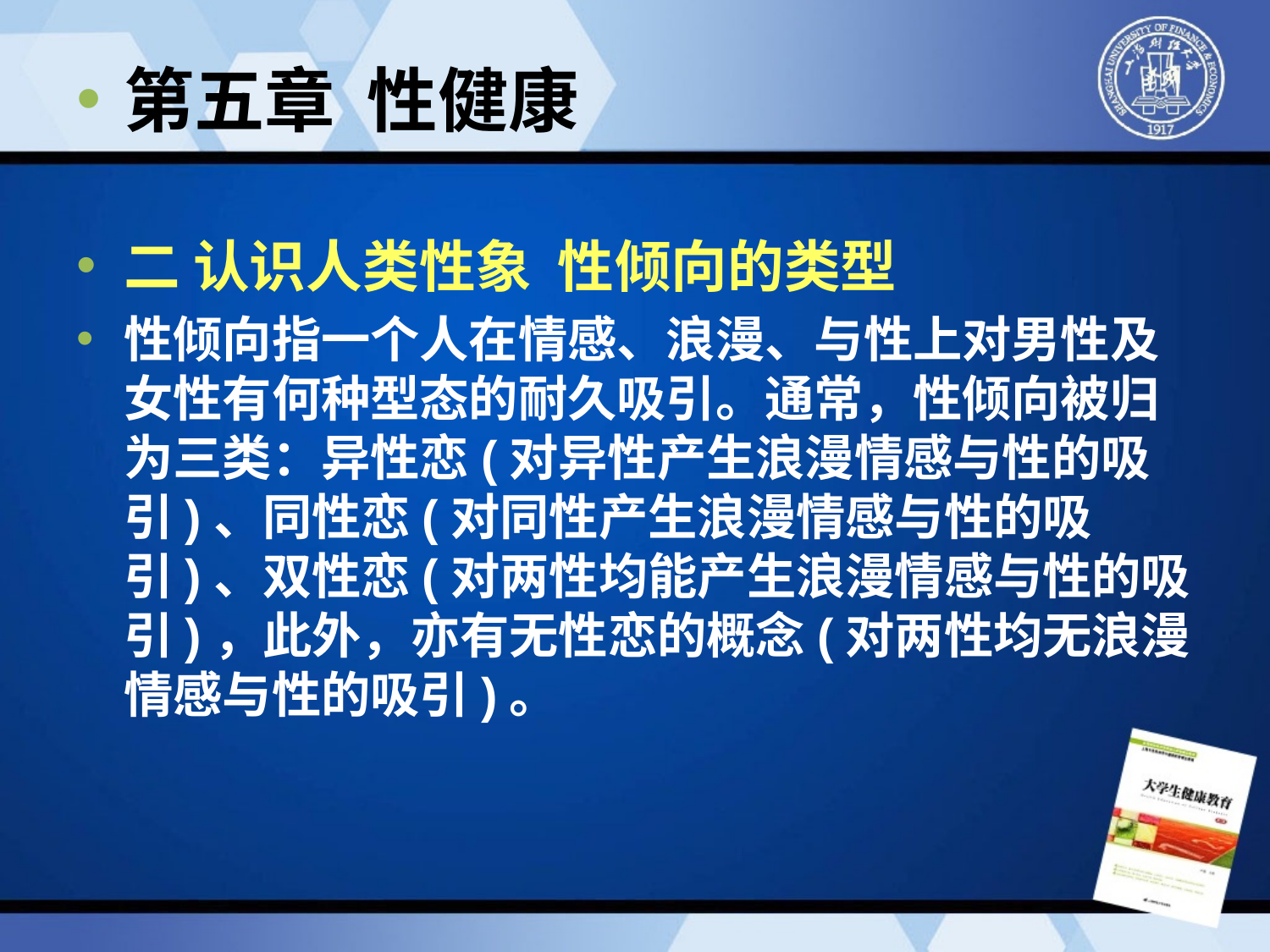

第五章  性健康

二 认识人类性象  性倾向的类型
性倾向指一个人在情感、浪漫、与性上对男性及女性有何种型态的耐久吸引。通常，性倾向被归为三类：异性恋(对异性产生浪漫情感与性的吸引)、同性恋(对同性产生浪漫情感与性的吸引)、双性恋(对两性均能产生浪漫情感与性的吸引)，此外，亦有无性恋的概念(对两性均无浪漫情感与性的吸引)。